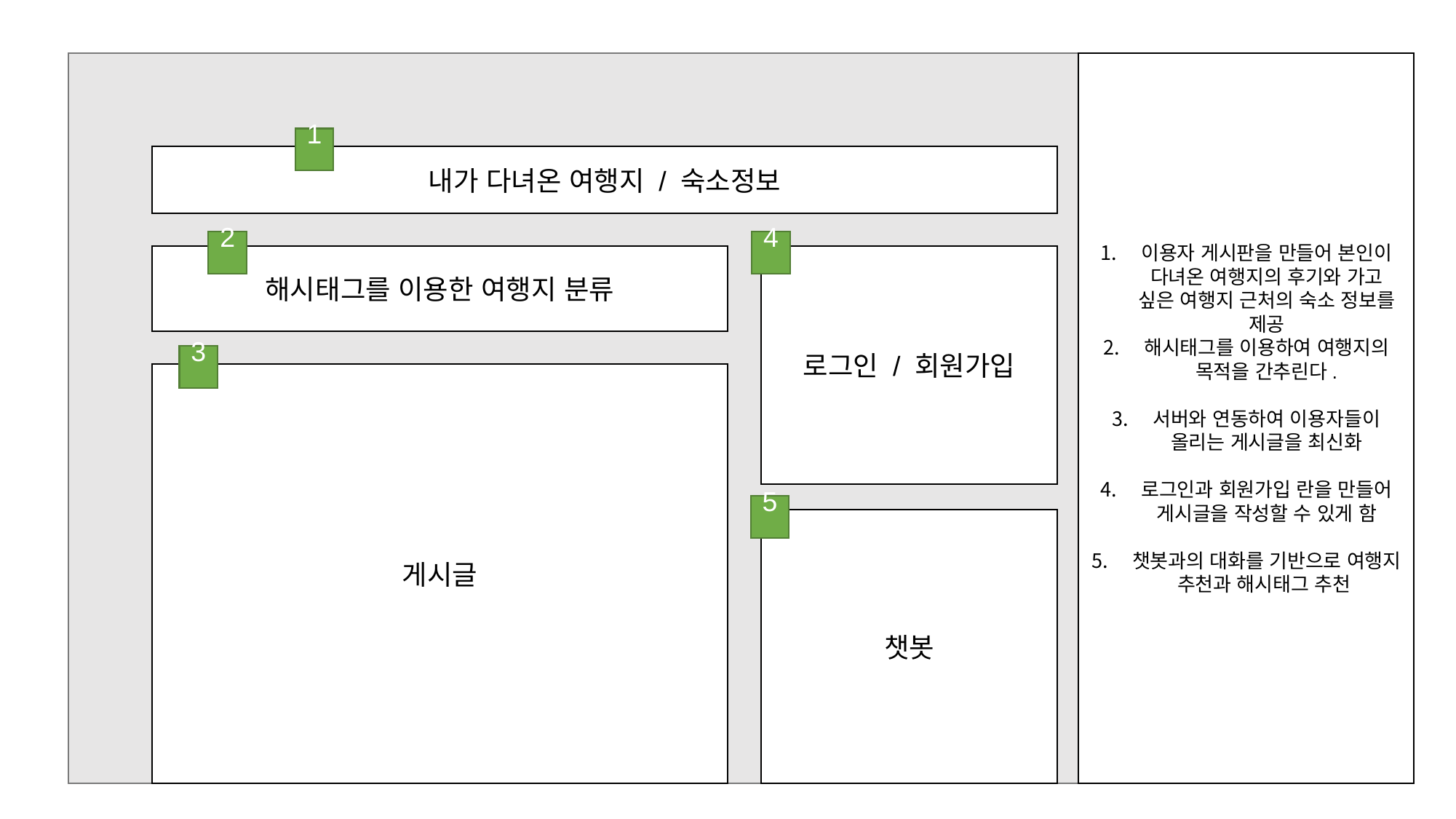

이용자 게시판을 만들어 본인이 다녀온 여행지의 후기와 가고 싶은 여행지 근처의 숙소 정보를 제공
해시태그를 이용하여 여행지의 목적을 간추린다.

서버와 연동하여 이용자들이 올리는 게시글을 최신화

로그인과 회원가입 란을 만들어 게시글을 작성할 수 있게 함

챗봇과의 대화를 기반으로 여행지 추천과 해시태그 추천
1.
내가 다녀온 여행지 / 숙소정보
2.
4.
해시태그를 이용한 여행지 분류
로그인 / 회원가입
3.
게시글
5.
챗봇